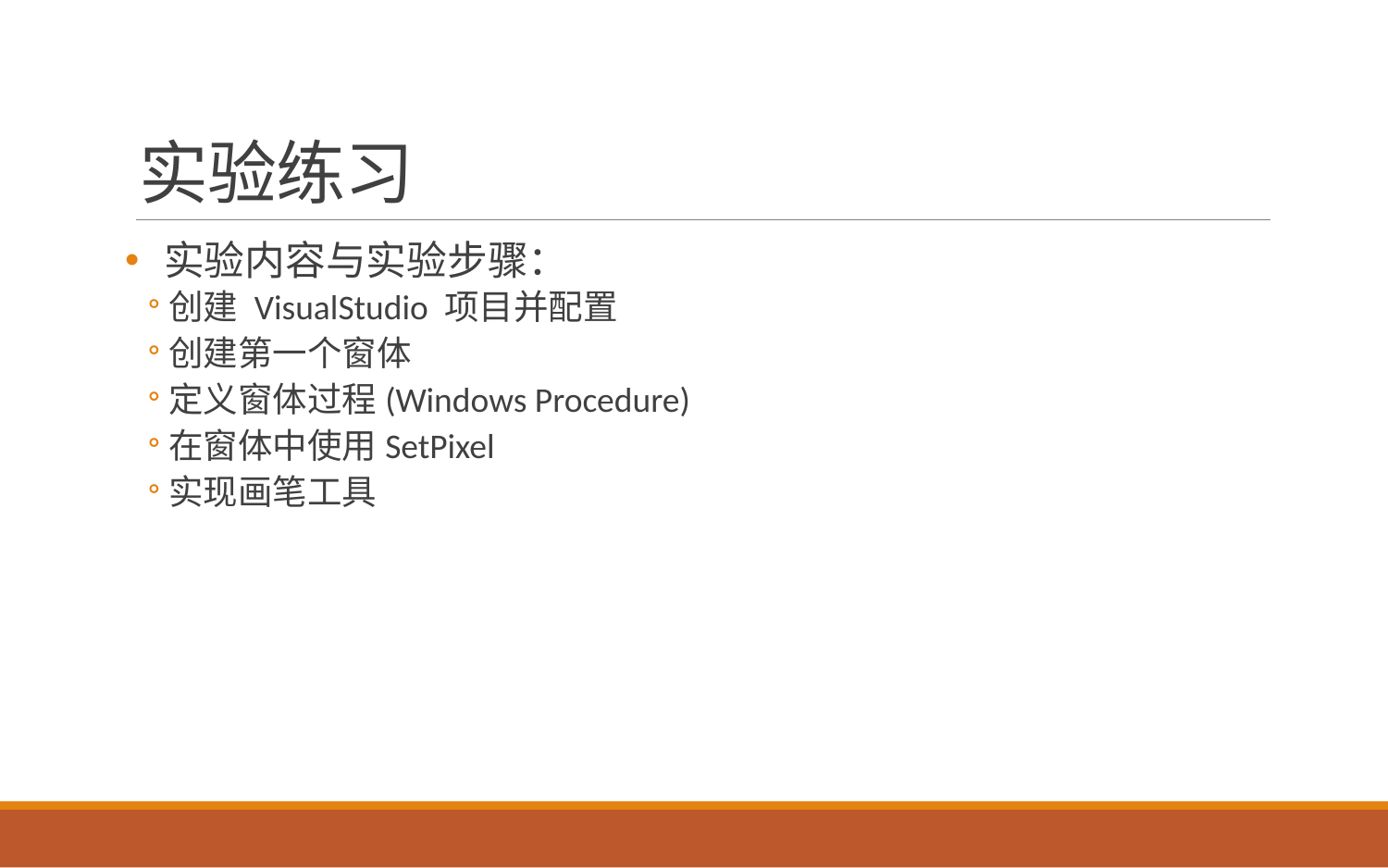

# 实验练习
实验内容与实验步骤：
创建 VisualStudio 项目并配置
创建第一个窗体
定义窗体过程(Windows Procedure)
在窗体中使用SetPixel
实现画笔工具